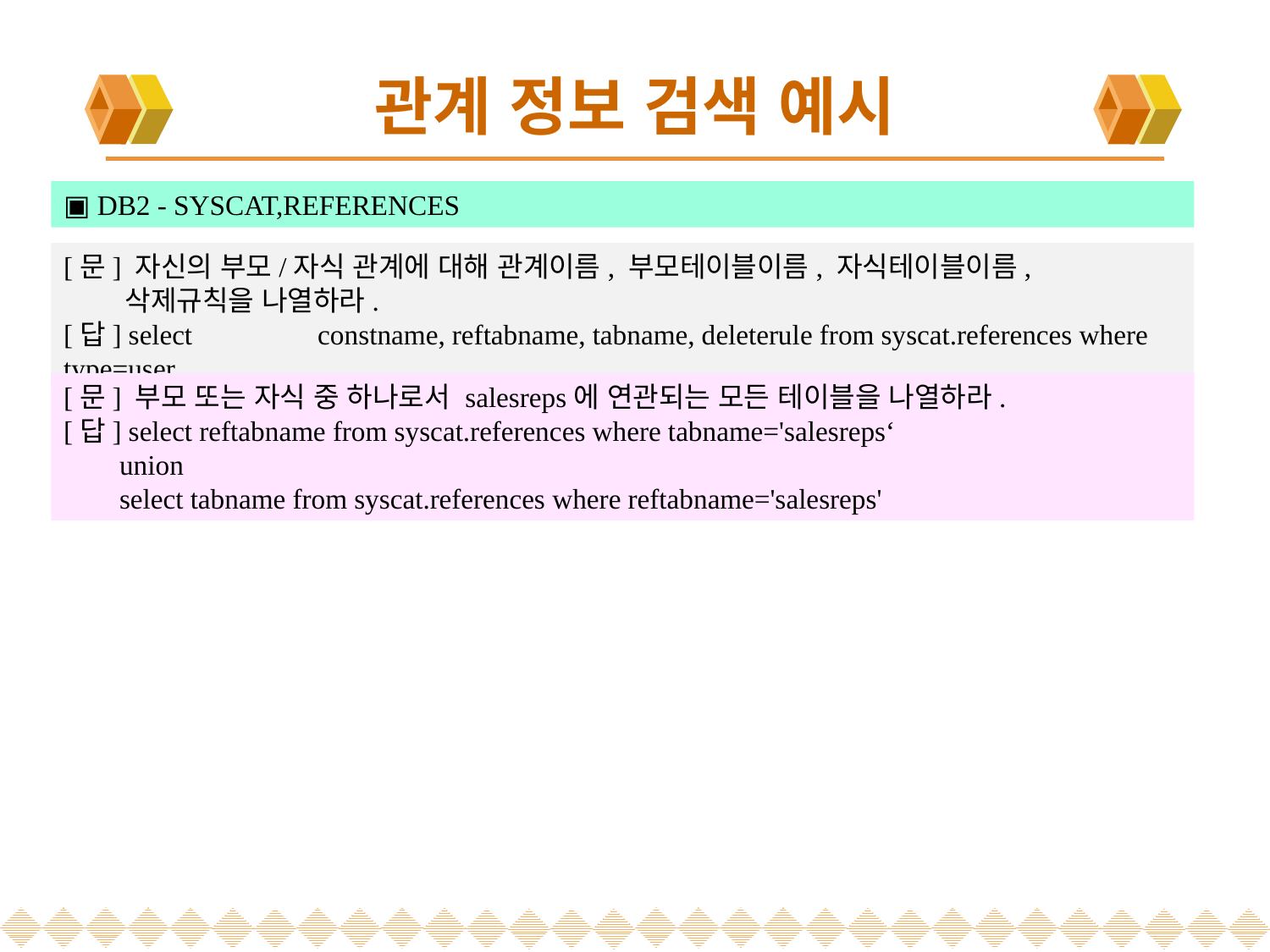

# 관계 정보 검색 예시
▣ DB2 - SYSCAT,REFERENCES
[문] 자신의 부모/자식 관계에 대해 관계이름, 부모테이블이름, 자식테이블이름,
       삭제규칙을 나열하라.
[답] select	constname, reftabname, tabname, deleterule from syscat.references where type=user
[문] 부모 또는 자식 중 하나로서 salesreps에 연관되는 모든 테이블을 나열하라.
[답] select reftabname from syscat.references where tabname='salesreps‘
        union
        select tabname from syscat.references where reftabname='salesreps'